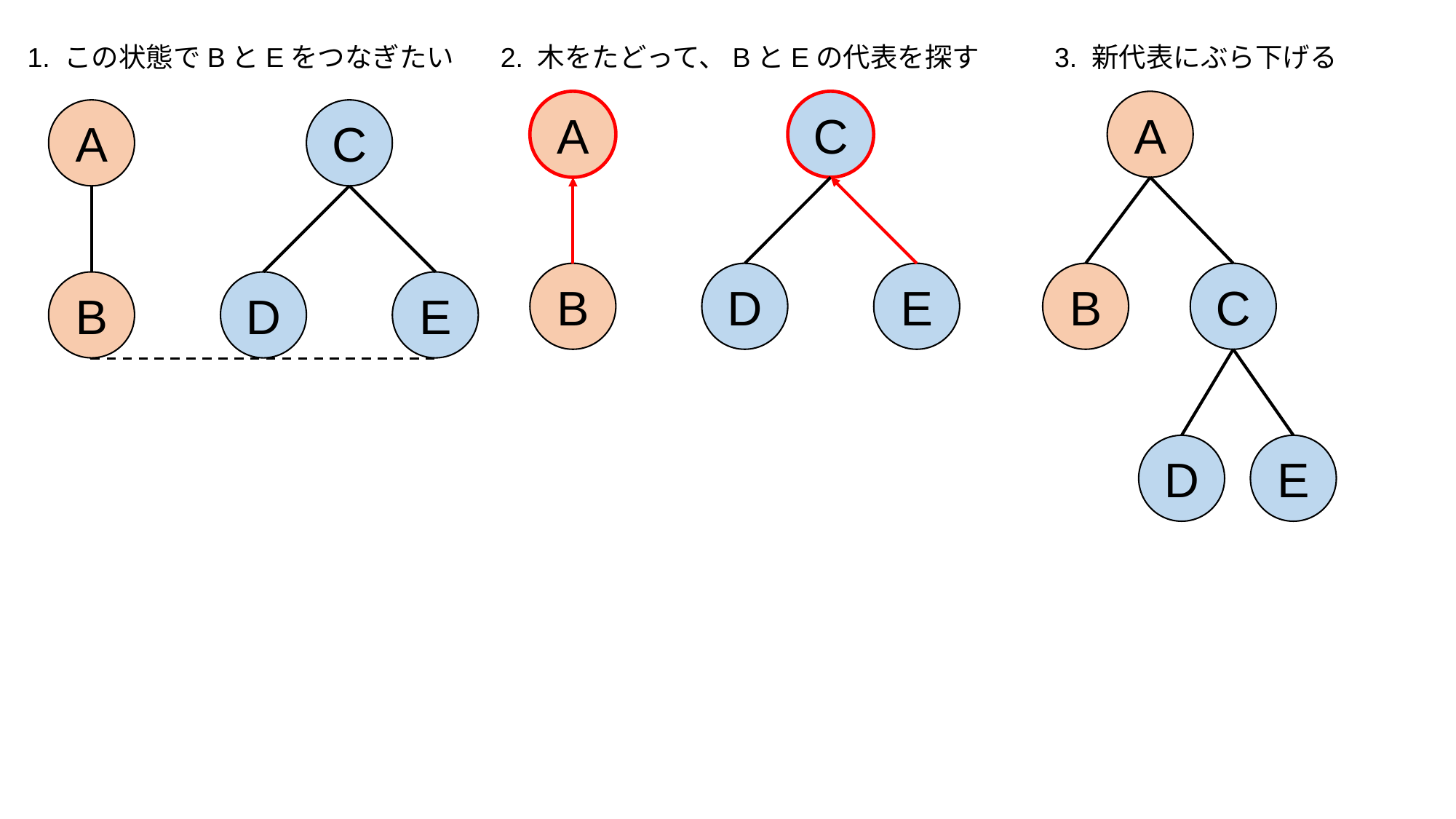

1. この状態でBとEをつなぎたい
2. 木をたどって、BとEの代表を探す
3. 新代表にぶら下げる
A
C
A
A
C
B
D
E
B
C
B
D
E
D
E